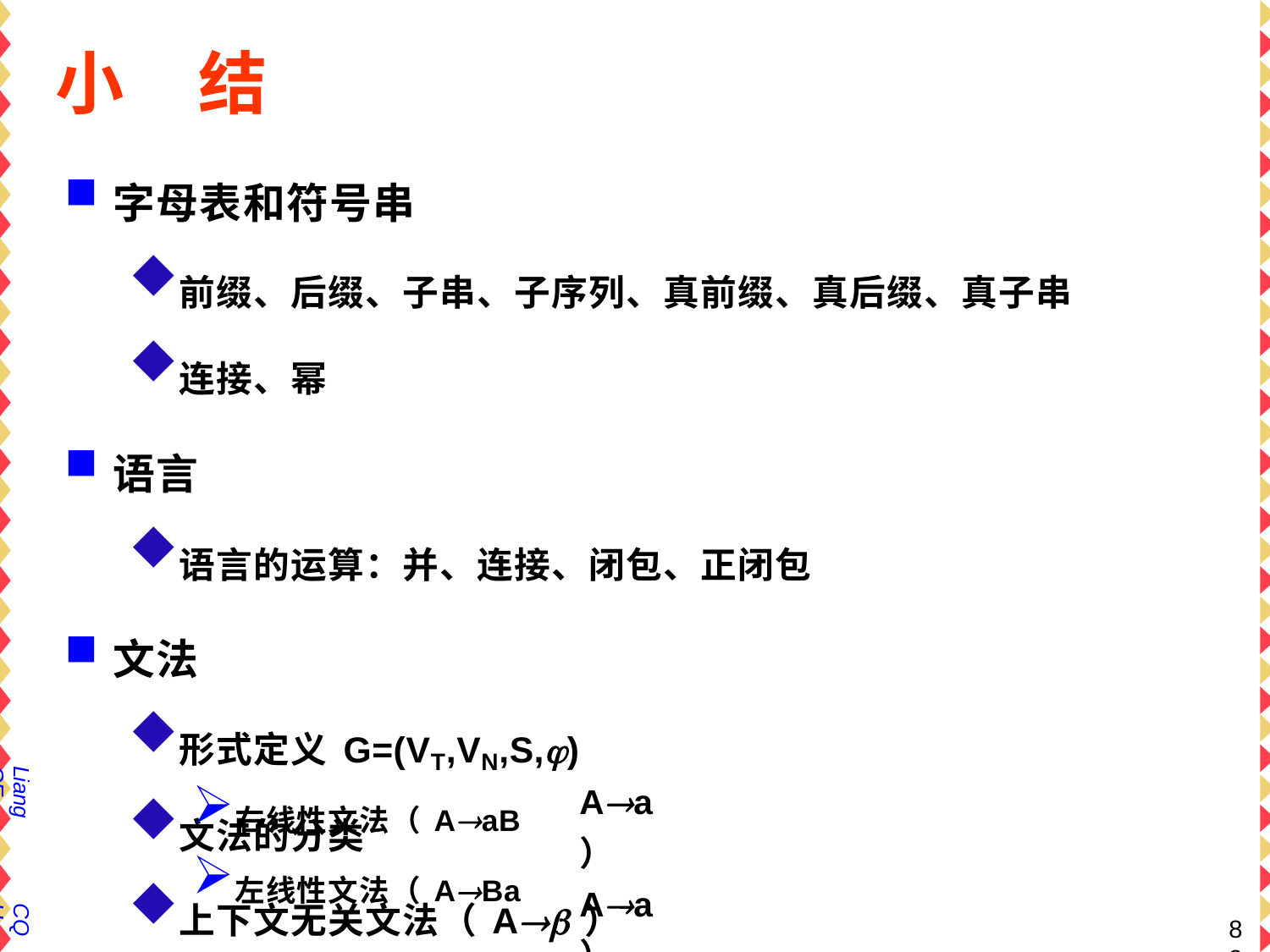

# 小	结
字母表和符号串
前缀、后缀、子串、子序列、真前缀、真后缀、真子串
连接、幂
语言
语言的运算：并、连接、闭包、正闭包
文法
形式定义G=(VT,VN,S,ϕ)
文法的分类
上下文无关文法（A→β）
正规文法
Liang GE
A→a）  A→a）
右线性文法（A→aB
左线性文法（A→Ba
CQU
88